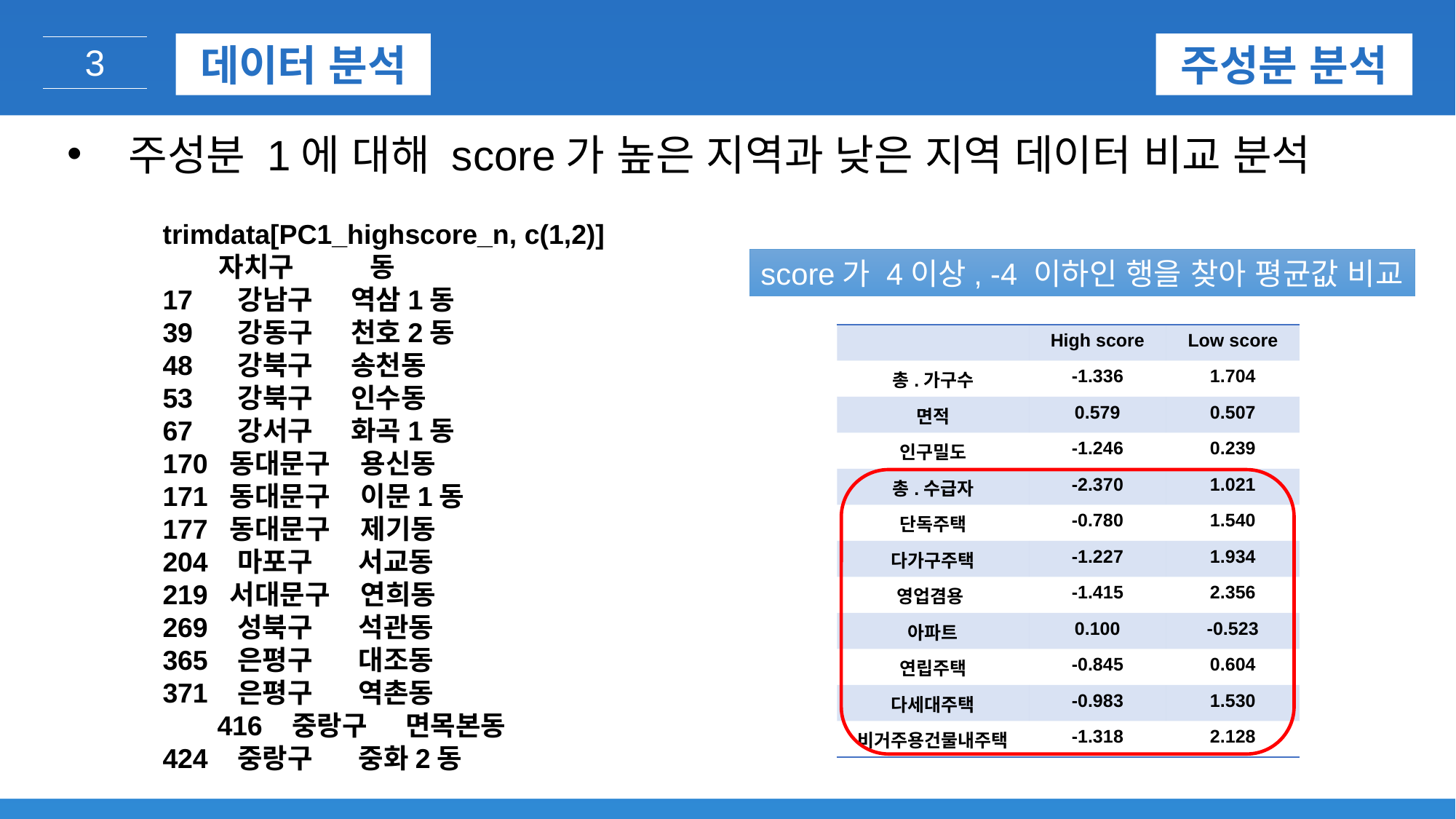

데이터 분석
주성분 분석
3

주성분 1에 대해 score가 높은 지역과 낮은 지역 데이터 비교 분석
	trimdata[PC1_highscore_n, c(1,2)]
	        자치구          동
	17     강남구     역삼1동
	39     강동구     천호2동
	48     강북구     송천동
	53     강북구     인수동
	67     강서구     화곡1동
	170  동대문구    용신동
	171  동대문구    이문1동
	177  동대문구    제기동
	204   마포구      서교동
	219  서대문구    연희동
	269   성북구      석관동
	365   은평구      대조동
	371   은평구      역촌동
	416   중랑구     면목본동
	424   중랑구      중화2동
> head(hometype.pr$scores[,1:3], 10)
       Comp.1      Comp.2       Comp.3
[1,]   2.0728       -1.3635       -0.4285
[2,]   2.6265       -2.5373        0.5370
[3,]  -0.1148        0.0597        1.5583
[4,]  -2.9510        0.8405        1.7405
[5,]  -1.0065        0.3952        1.7225
[6,]   4.5373       -0.0459       -0.6286
[7,]   1.9947       -2.5959       -0.1868
[8,]  -0.3650        1.8200        0.1631
[9,]   2.5130       -0.1926        0.1514
[10,] 2.6285       -1.4455       -1.0843

summary(hometype.pr$scores[,1])

  Min.     1st Qu.  Median    Mean   3rd Qu.   Max.
-6.795    -1.432     0.055      0.000    1.512    5.038

score가 4이상, -4 이하인 행을 찾아 평균값 비교
|  | High score | Low score |
| --- | --- | --- |
| 총.가구수 | -1.336 | 1.704 |
| 면적 | 0.579 | 0.507 |
| 인구밀도 | -1.246 | 0.239 |
| 총.수급자 | -2.370 | 1.021 |
| 단독주택 | -0.780 | 1.540 |
| 다가구주택 | -1.227 | 1.934 |
| 영업겸용 | -1.415 | 2.356 |
| 아파트 | 0.100 | -0.523 |
| 연립주택 | -0.845 | 0.604 |
| 다세대주택 | -0.983 | 1.530 |
| 비거주용건물내주택 | -1.318 | 2.128 |

주성분 1은 아파트를 제외한 주택 종류 수,
총.수급자의 수가 증가함에 따라 감소하는 경향

->가구의 소득 또는 집값과 관련?
   아파트와의 관계에 비추어 1인가구와 관련?